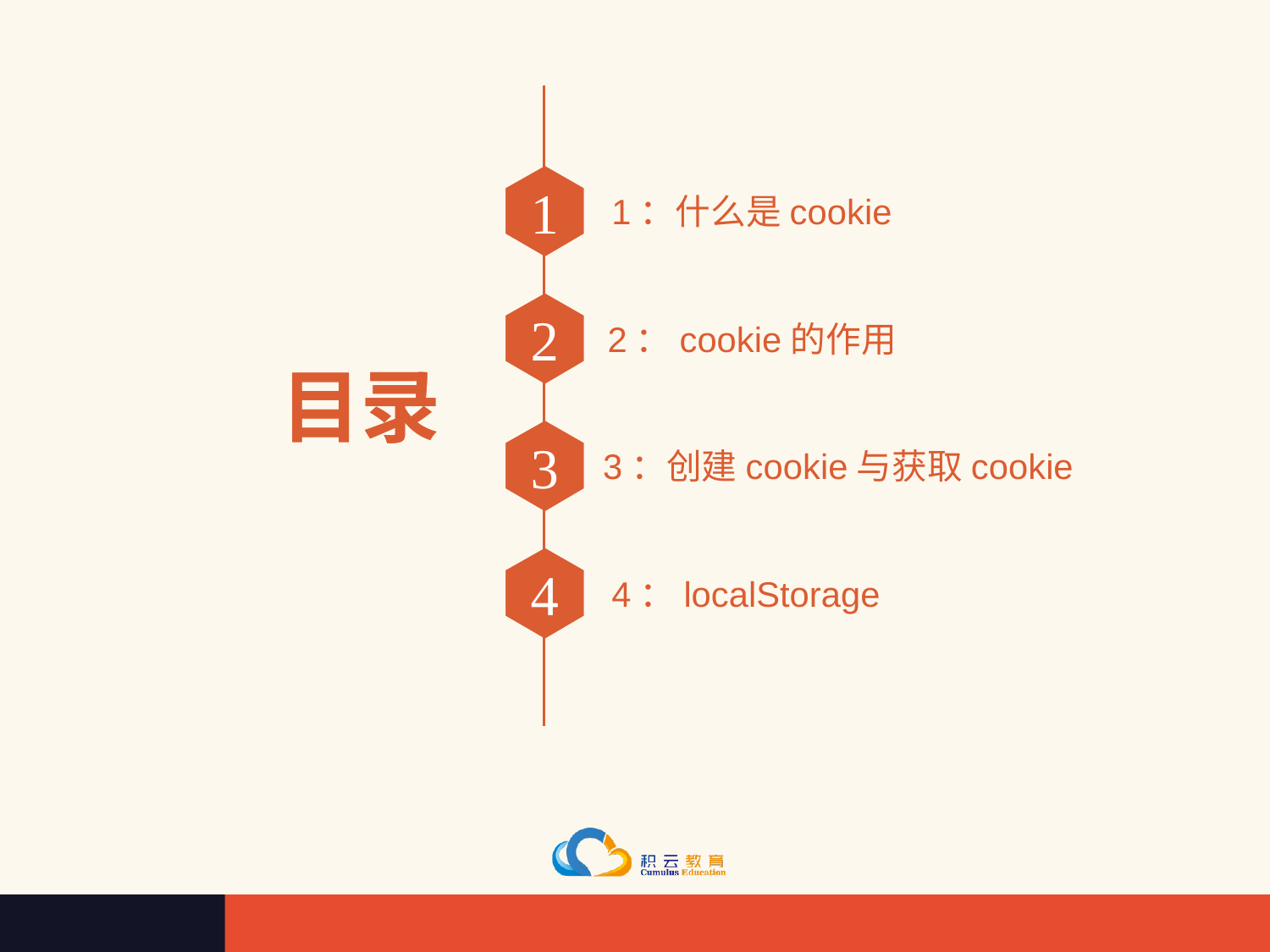

1
1：什么是cookie

2
2：cookie的作用
目录

3
3：创建cookie与获取cookie

4
4：localStorage